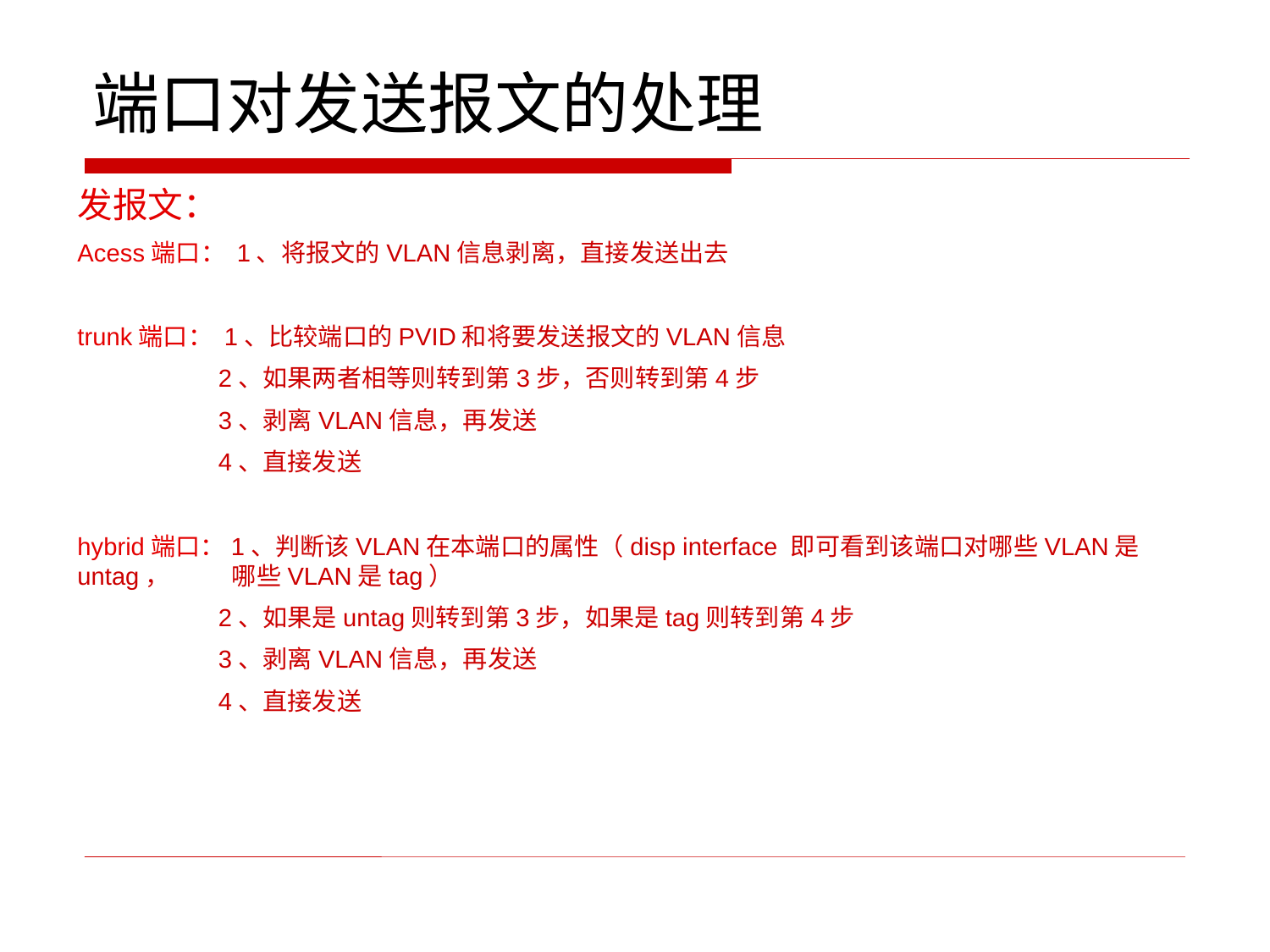

# 端口对发送报文的处理
发报文：
Acess端口： 1、将报文的VLAN信息剥离，直接发送出去

trunk端口： 1、比较端口的PVID和将要发送报文的VLAN信息
	  2、如果两者相等则转到第3步，否则转到第4步
	  3、剥离VLAN信息，再发送
	  4、直接发送

hybrid端口：1、判断该VLAN在本端口的属性（disp interface 即可看到该端口对哪些VLAN是untag，	     哪些VLAN是tag）
	  2、如果是untag则转到第3步，如果是tag则转到第4步
	  3、剥离VLAN信息，再发送
	  4、直接发送